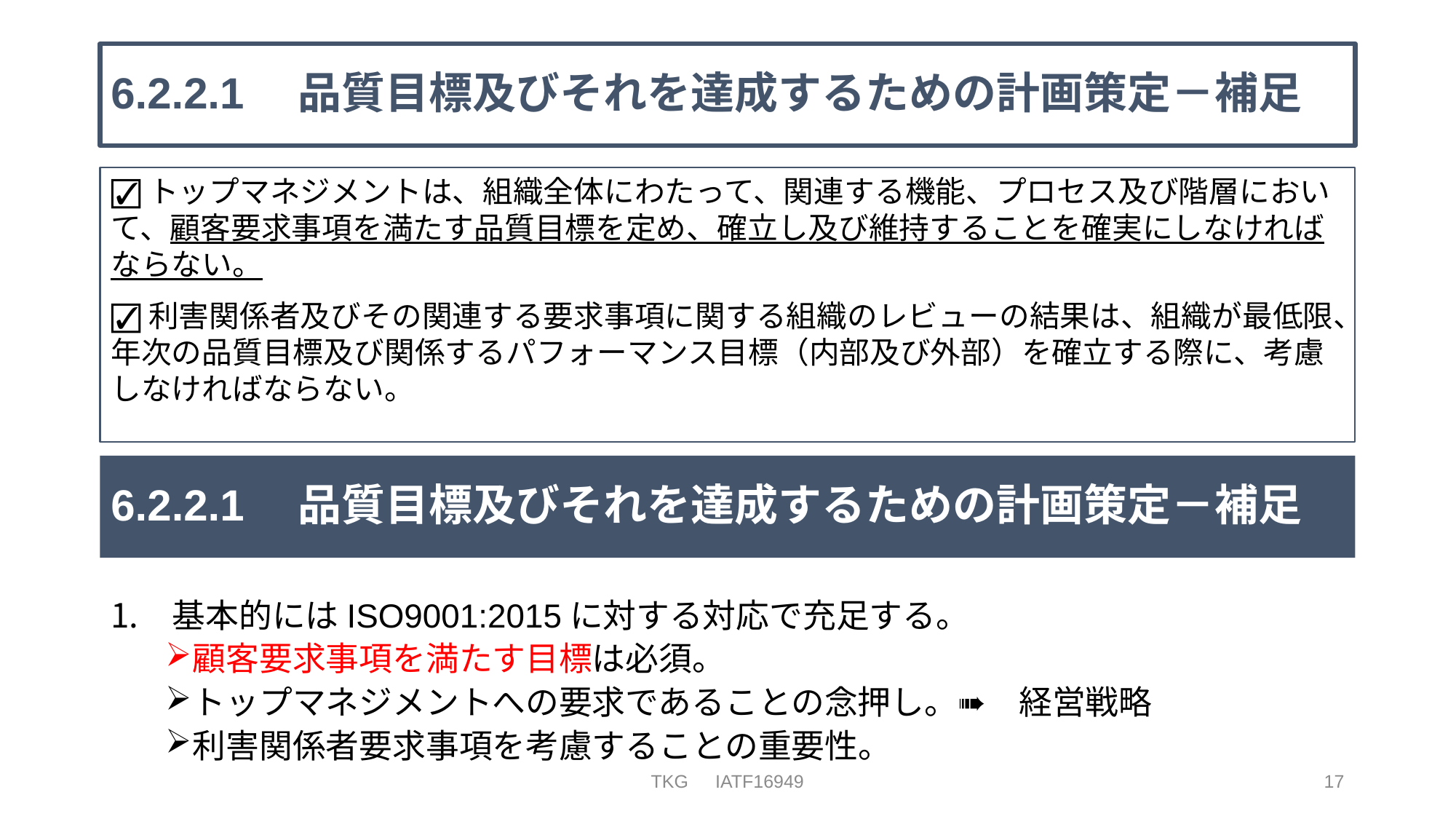

# 6.2.2.1　品質目標及びそれを達成するための計画策定－補足
☑トップマネジメントは、組織全体にわたって、関連する機能、プロセス及び階層において、顧客要求事項を満たす品質目標を定め、確立し及び維持することを確実にしなければならない。
☑利害関係者及びその関連する要求事項に関する組織のレビューの結果は、組織が最低限、年次の品質目標及び関係するパフォーマンス目標（内部及び外部）を確立する際に、考慮しなければならない。
6.2.2.1　品質目標及びそれを達成するための計画策定－補足
基本的にはISO9001:2015に対する対応で充足する。
顧客要求事項を満たす目標は必須。
トップマネジメントへの要求であることの念押し。➠　経営戦略
利害関係者要求事項を考慮することの重要性。
TKG　IATF16949
17